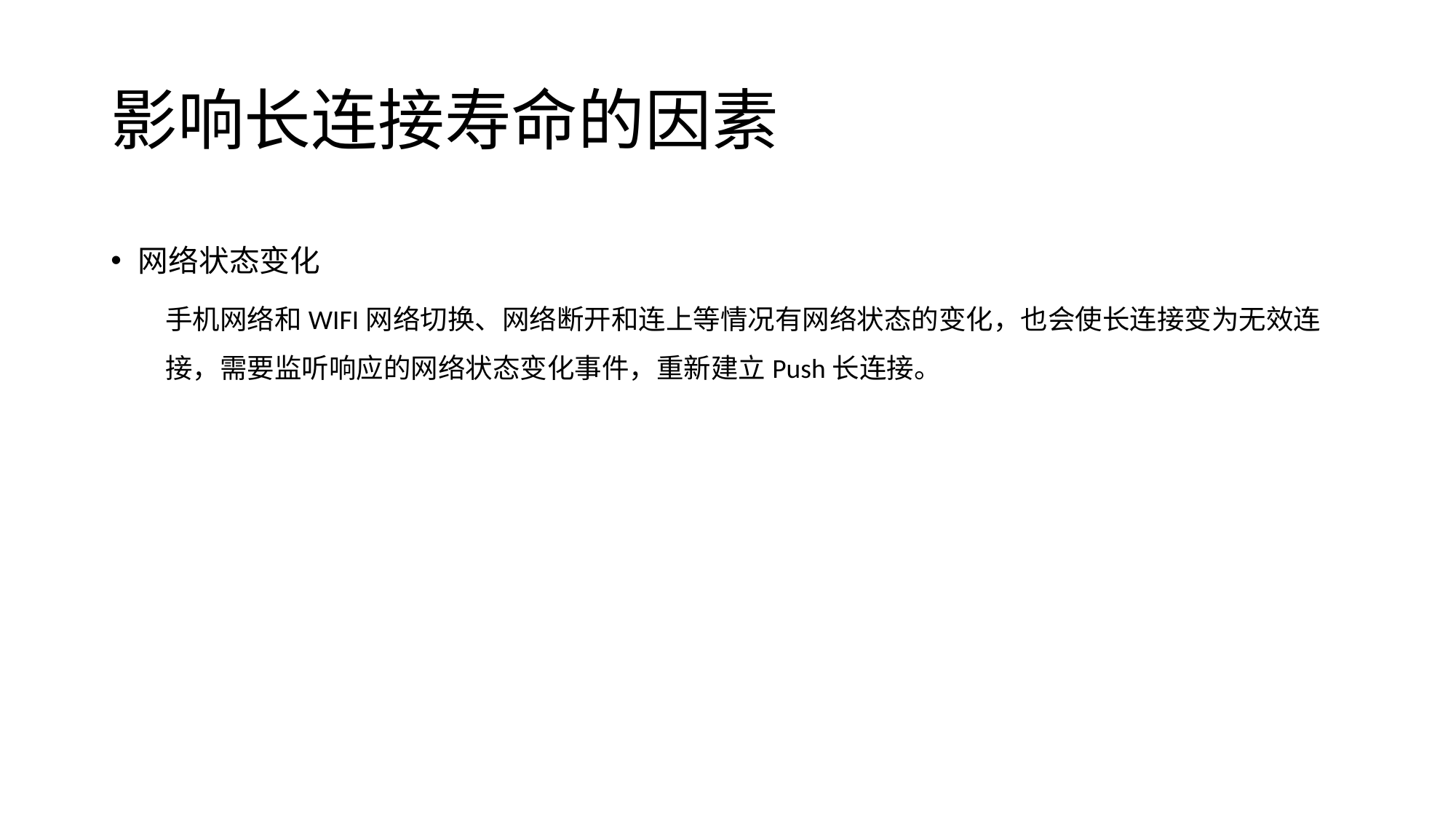

# 影响长连接寿命的因素
网络状态变化
手机网络和WIFI网络切换、网络断开和连上等情况有网络状态的变化，也会使长连接变为无效连接，需要监听响应的网络状态变化事件，重新建立Push长连接。